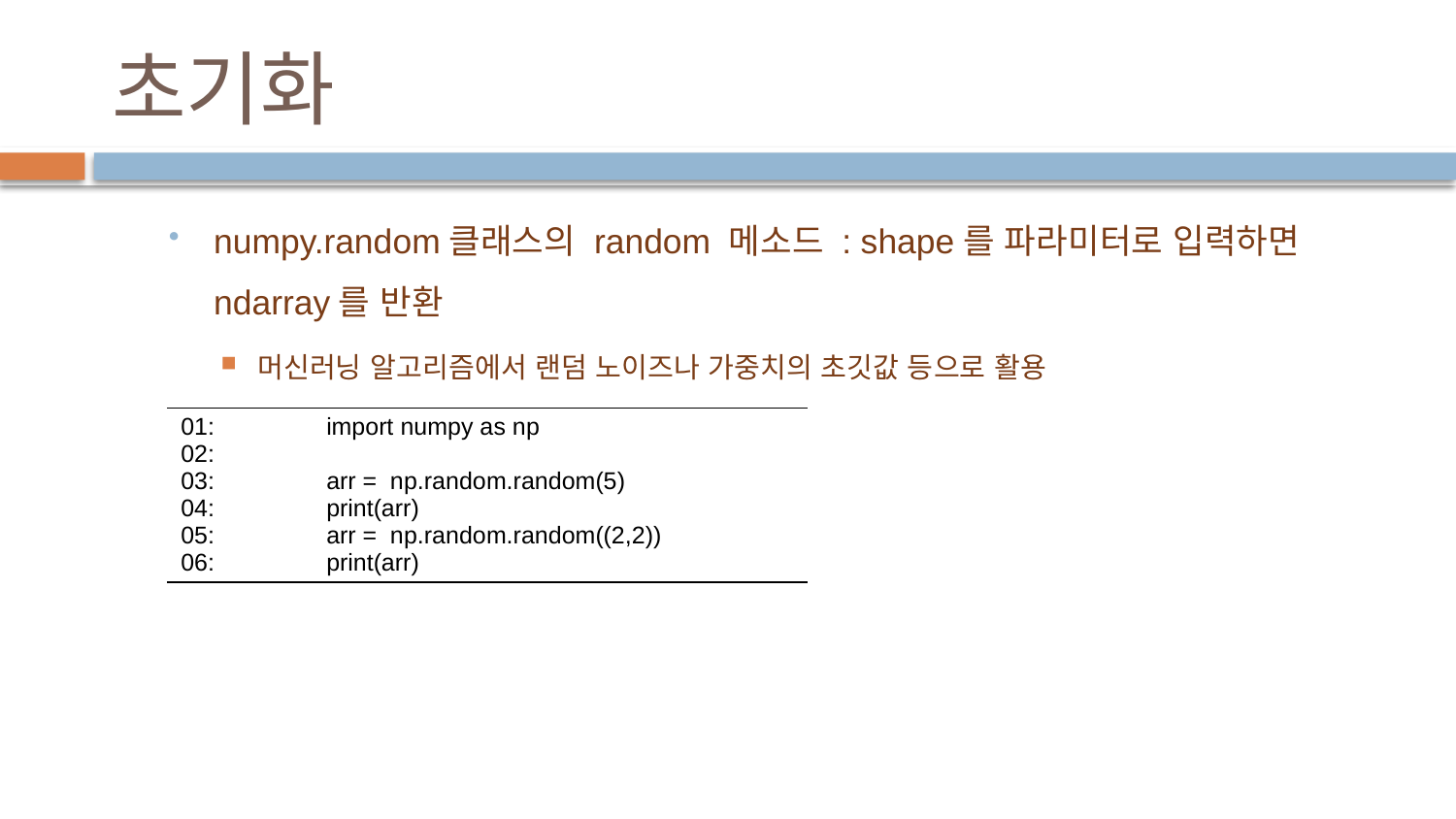

# 초기화
numpy.random클래스의 random 메소드 : shape를 파라미터로 입력하면 ndarray를 반환
머신러닝 알고리즘에서 랜덤 노이즈나 가중치의 초깃값 등으로 활용

| 01: import numpy as np 02: 03: arr = np.random.random(5) 04: print(arr) 05: arr = np.random.random((2,2)) 06: print(arr) |
| --- |